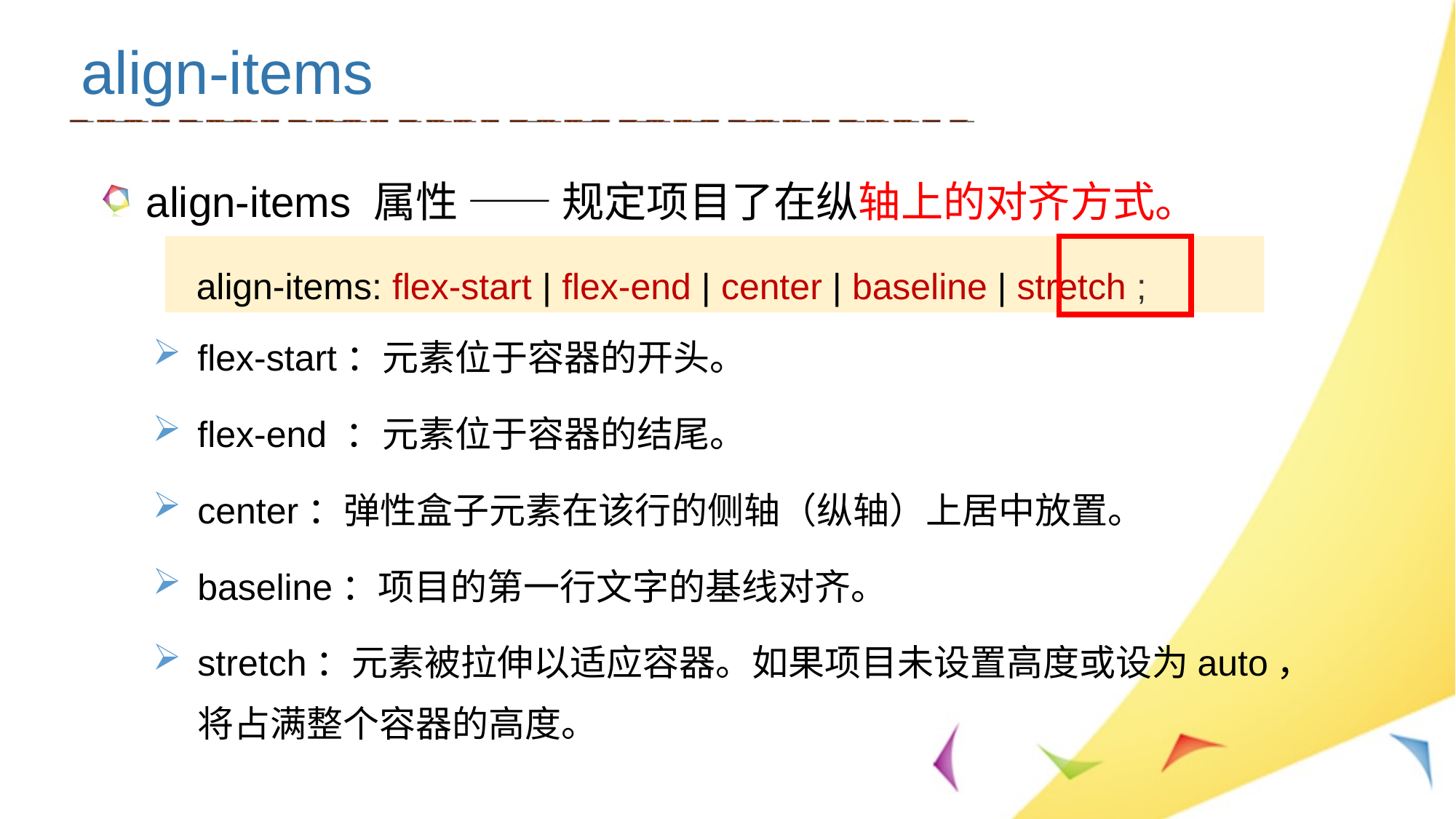

align-items
align-items 属性 —— 规定项目了在纵轴上的对齐方式。

flex-start：元素位于容器的开头。
flex-end ：元素位于容器的结尾。
center：弹性盒子元素在该行的侧轴（纵轴）上居中放置。
baseline：项目的第一行文字的基线对齐。
stretch：元素被拉伸以适应容器。如果项目未设置高度或设为auto，将占满整个容器的高度。

  align-items: flex-start | flex-end | center | baseline | stretch ;